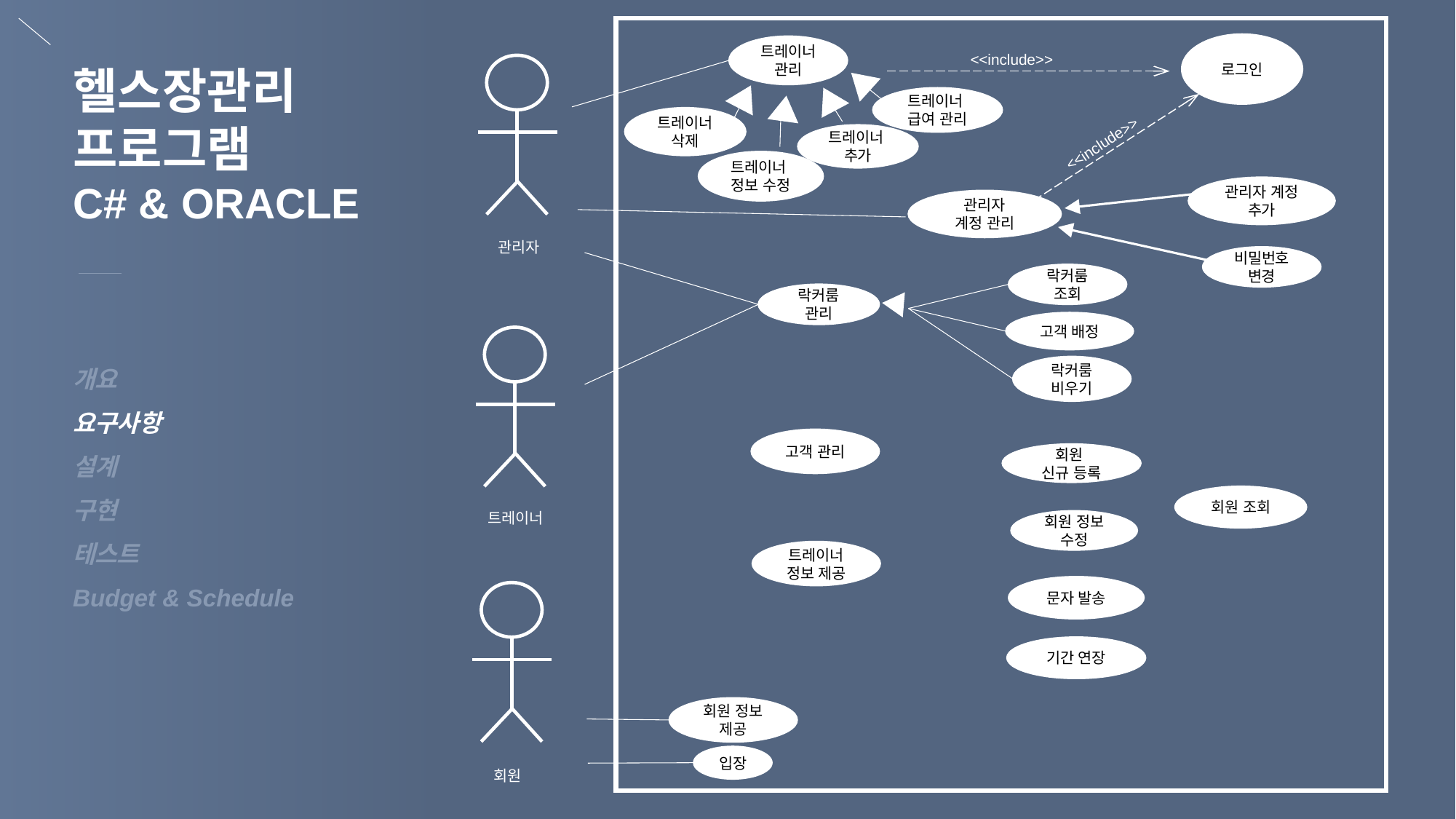

로그인
트레이너
관리
<<include>>
헬스장관리
프로그램
C# & ORACLE

트레이너
급여 관리

트레이너 삭제
트레이너
추가
<<include>>
트레이너
정보 수정
관리자 계정 추가
관리자
계정 관리
관리자
비밀번호 변경
락커룸
조회
락커룸
관리

고객 배정

개요
요구사항
설계
구현
테스트
Budget & Schedule
락커룸
비우기
고객 관리
회원
신규 등록
회원 조회
트레이너
회원 정보
수정
트레이너 정보 제공
문자 발송

기간 연장
회원 정보 제공
입장
회원